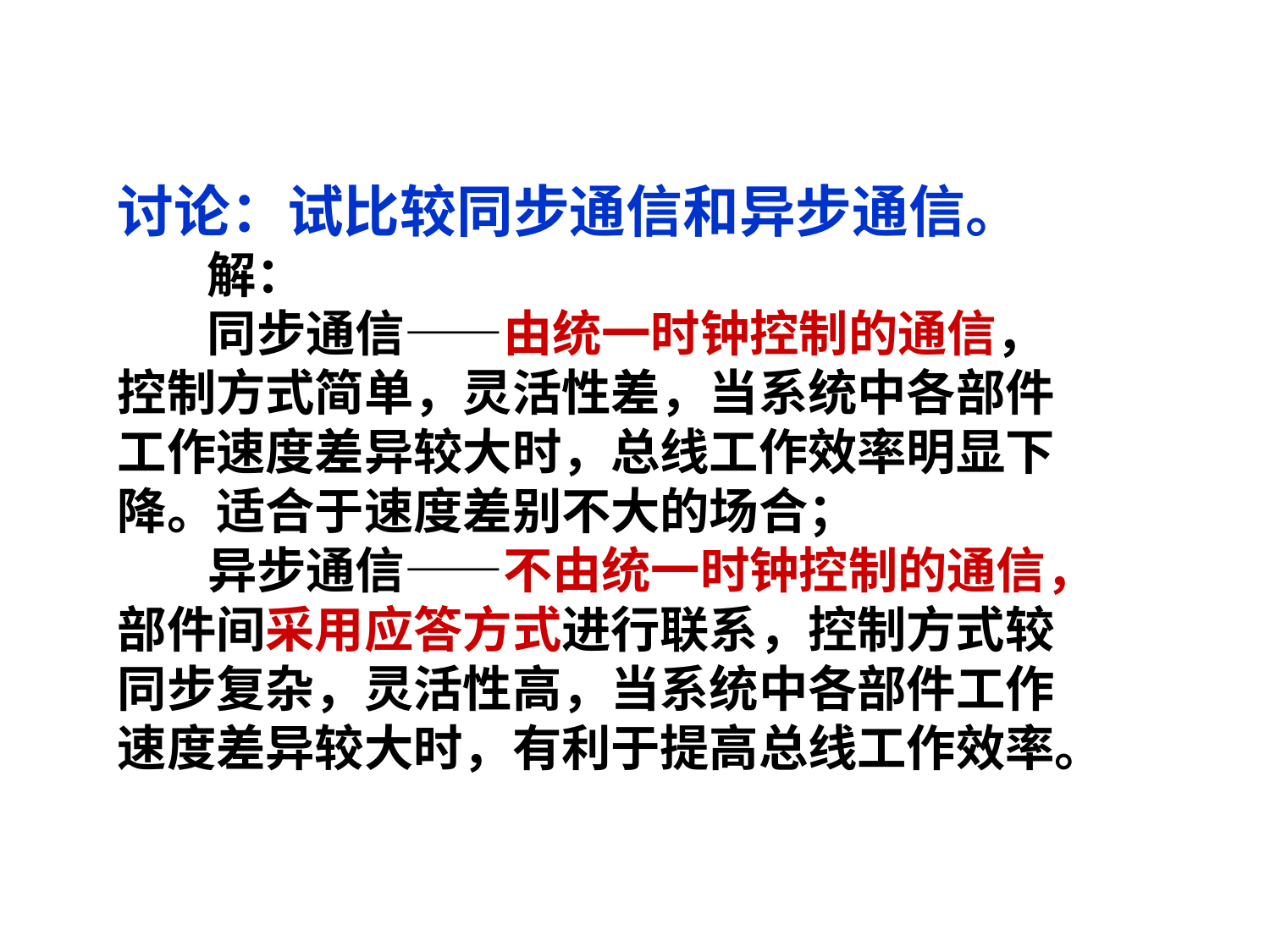

# 讨论：试比较同步通信和异步通信。 解： 同步通信——由统一时钟控制的通信，控制方式简单，灵活性差，当系统中各部件工作速度差异较大时，总线工作效率明显下降。适合于速度差别不大的场合； 异步通信——不由统一时钟控制的通信，部件间采用应答方式进行联系，控制方式较同步复杂，灵活性高，当系统中各部件工作速度差异较大时，有利于提高总线工作效率。